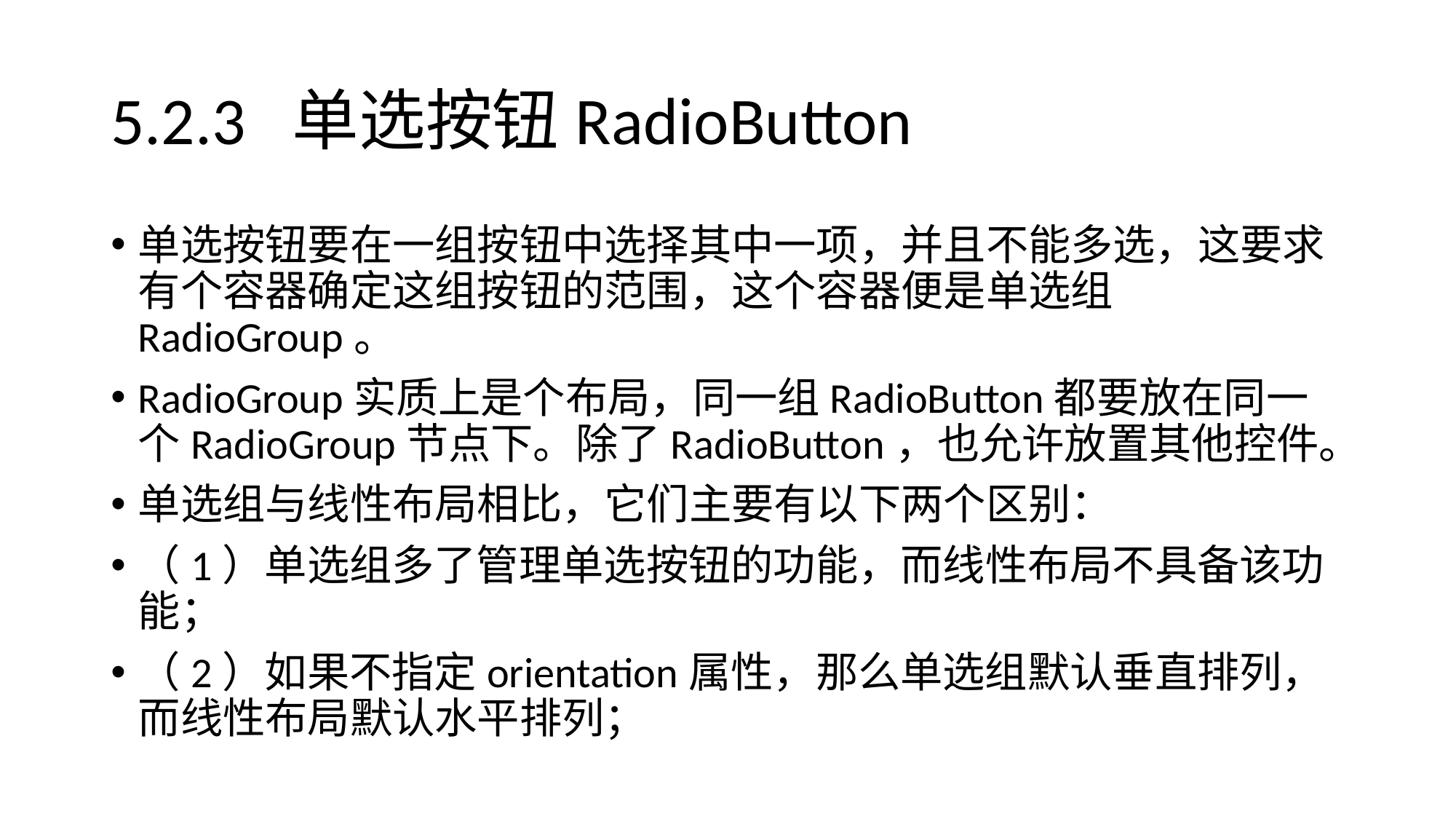

# 5.2.3  单选按钮RadioButton
单选按钮要在一组按钮中选择其中一项，并且不能多选，这要求有个容器确定这组按钮的范围，这个容器便是单选组RadioGroup。
RadioGroup实质上是个布局，同一组RadioButton都要放在同一个RadioGroup节点下。除了RadioButton，也允许放置其他控件。
单选组与线性布局相比，它们主要有以下两个区别：
（1）单选组多了管理单选按钮的功能，而线性布局不具备该功能；
（2）如果不指定orientation属性，那么单选组默认垂直排列，而线性布局默认水平排列；